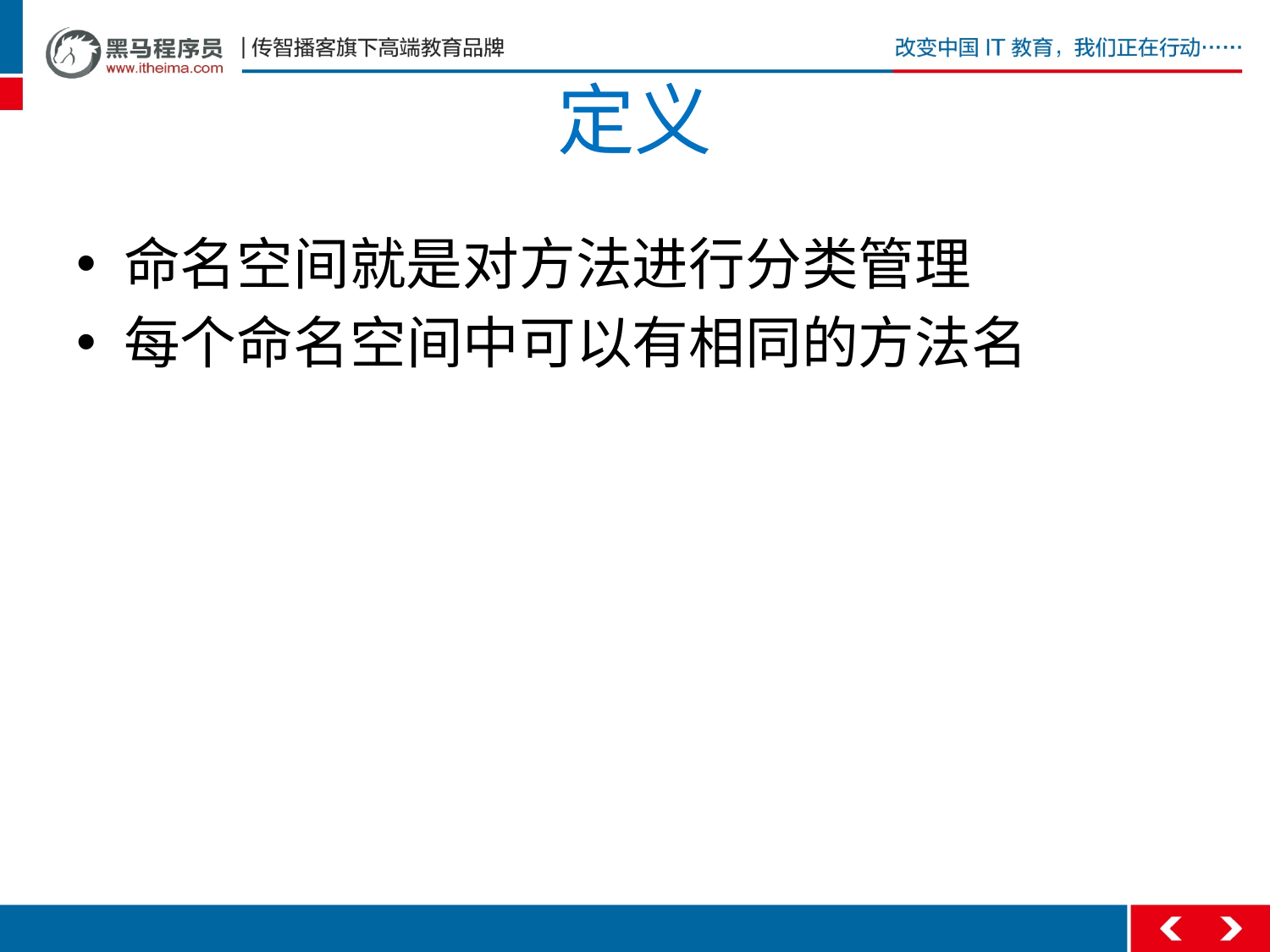

# 定义
命名空间就是对方法进行分类管理
每个命名空间中可以有相同的方法名